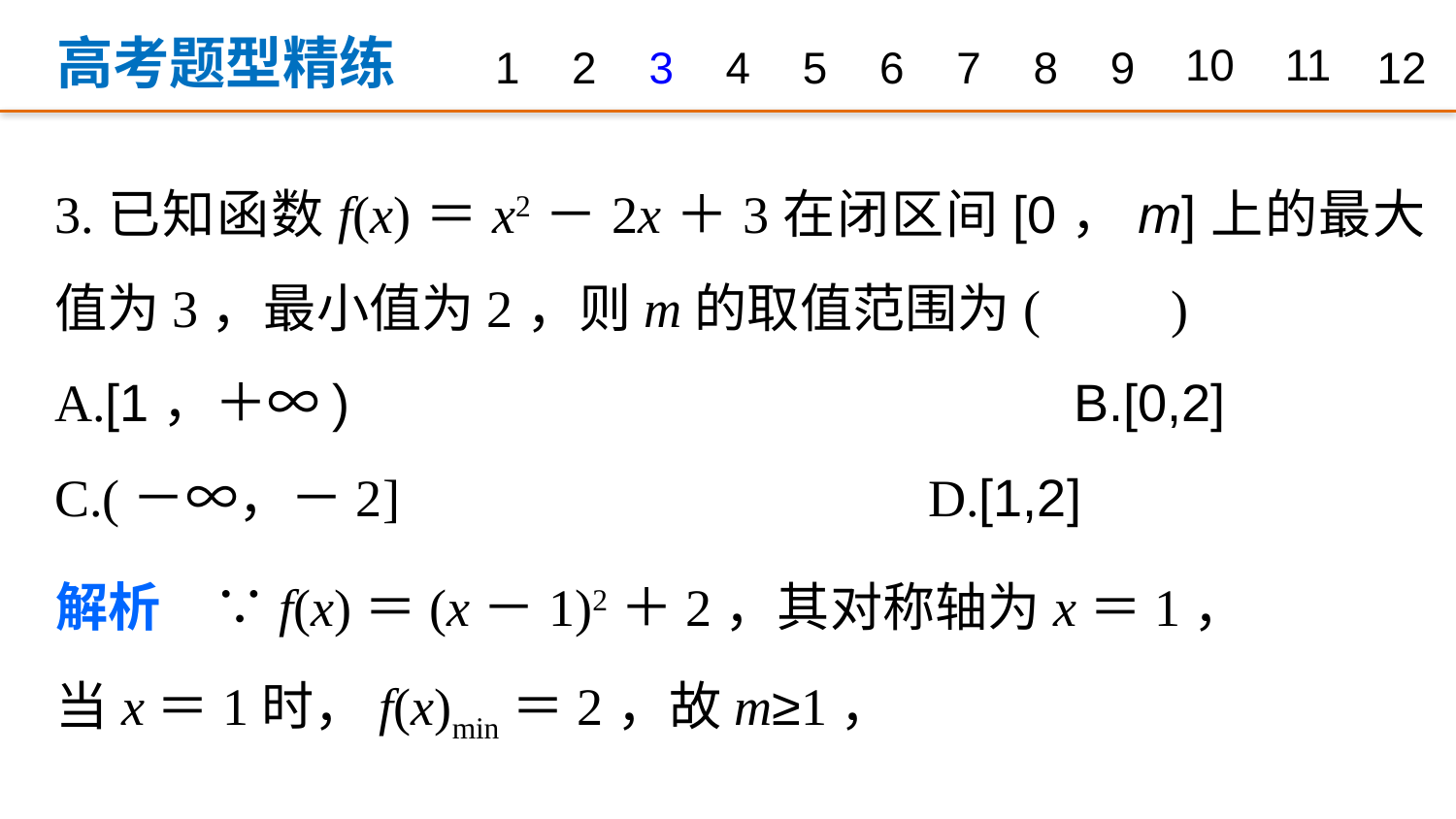

高考题型精练
1
2
3
4
5
6
7
8
9
10
11
12
3.已知函数f(x)＝x2－2x＋3在闭区间[0，m]上的最大值为3，最小值为2，则m的取值范围为(　　)
A.[1，＋∞)  					B.[0,2]
C.(－∞，－2]  				D.[1,2]
解析　∵f(x)＝(x－1)2＋2，其对称轴为x＝1，
当x＝1时，f(x)min＝2，故m≥1，